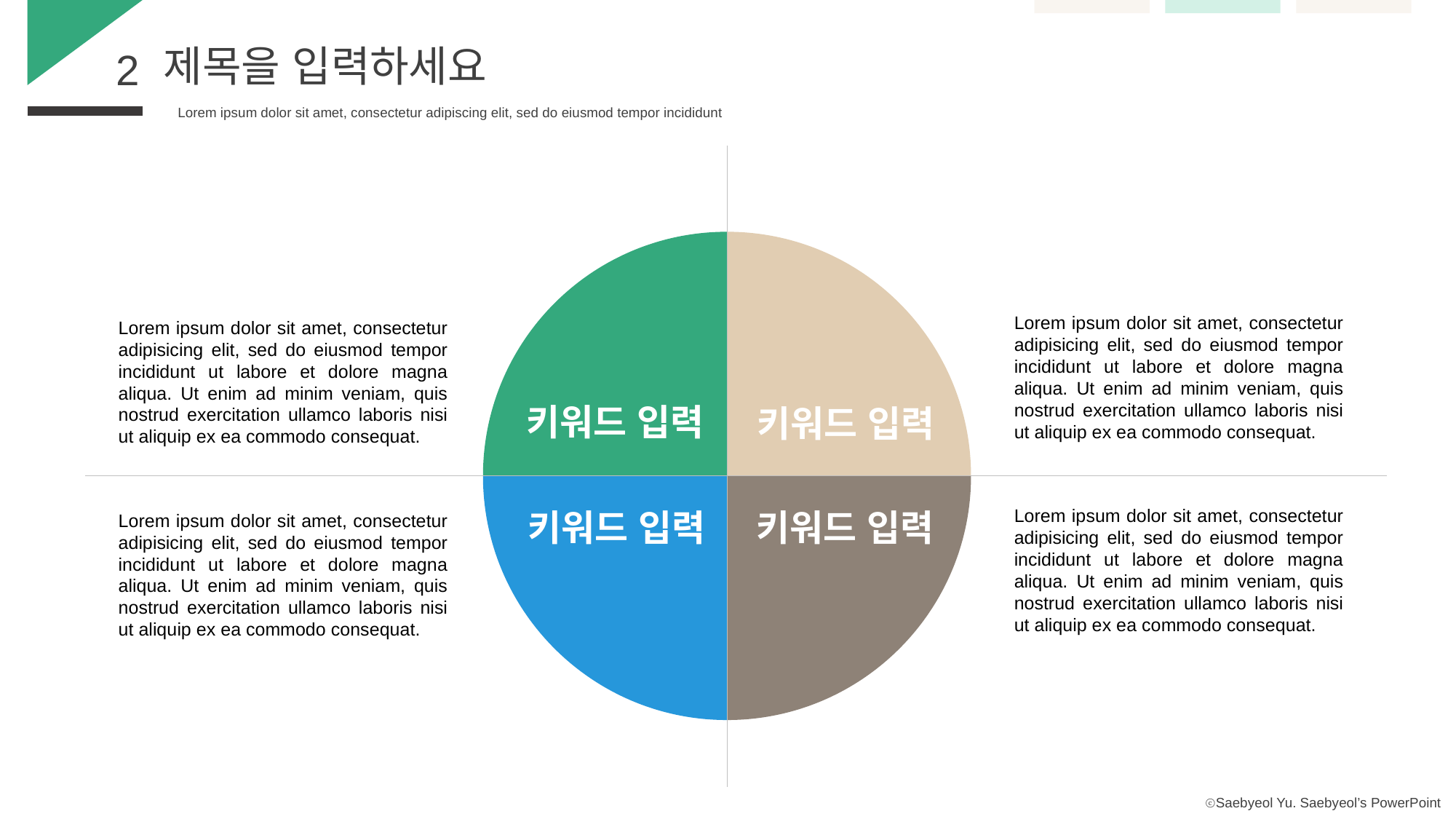

제목을 입력하세요
2
Lorem ipsum dolor sit amet, consectetur adipiscing elit, sed do eiusmod tempor incididunt

Lorem ipsum dolor sit amet, consectetur adipisicing elit, sed do eiusmod tempor incididunt ut labore et dolore magna aliqua. Ut enim ad minim veniam, quis nostrud exercitation ullamco laboris nisi ut aliquip ex ea commodo consequat.
Lorem ipsum dolor sit amet, consectetur adipisicing elit, sed do eiusmod tempor incididunt ut labore et dolore magna aliqua. Ut enim ad minim veniam, quis nostrud exercitation ullamco laboris nisi ut aliquip ex ea commodo consequat.
키워드 입력
키워드 입력

Lorem ipsum dolor sit amet, consectetur adipisicing elit, sed do eiusmod tempor incididunt ut labore et dolore magna aliqua. Ut enim ad minim veniam, quis nostrud exercitation ullamco laboris nisi ut aliquip ex ea commodo consequat.
키워드 입력
키워드 입력
Lorem ipsum dolor sit amet, consectetur adipisicing elit, sed do eiusmod tempor incididunt ut labore et dolore magna aliqua. Ut enim ad minim veniam, quis nostrud exercitation ullamco laboris nisi ut aliquip ex ea commodo consequat.